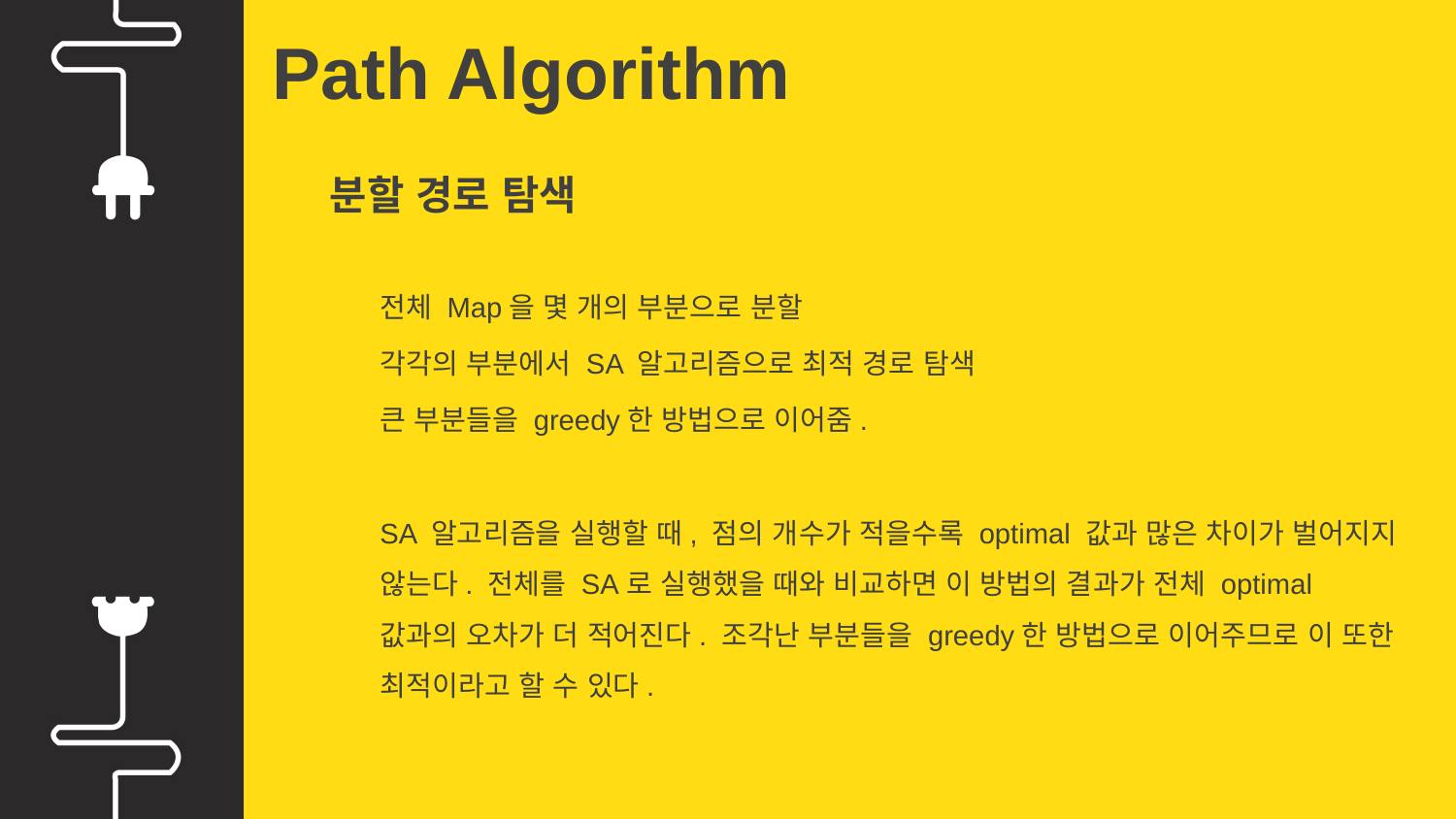

# Path Algorithm
분할 경로 탐색
전체 Map을 몇 개의 부분으로 분할
각각의 부분에서 SA 알고리즘으로 최적 경로 탐색
큰 부분들을 greedy한 방법으로 이어줌.

SA 알고리즘을 실행할 때, 점의 개수가 적을수록 optimal 값과 많은 차이가 벌어지지 않는다. 전체를 SA로 실행했을 때와 비교하면 이 방법의 결과가 전체 optimal 값과의 오차가 더 적어진다. 조각난 부분들을 greedy한 방법으로 이어주므로 이 또한 최적이라고 할 수 있다.